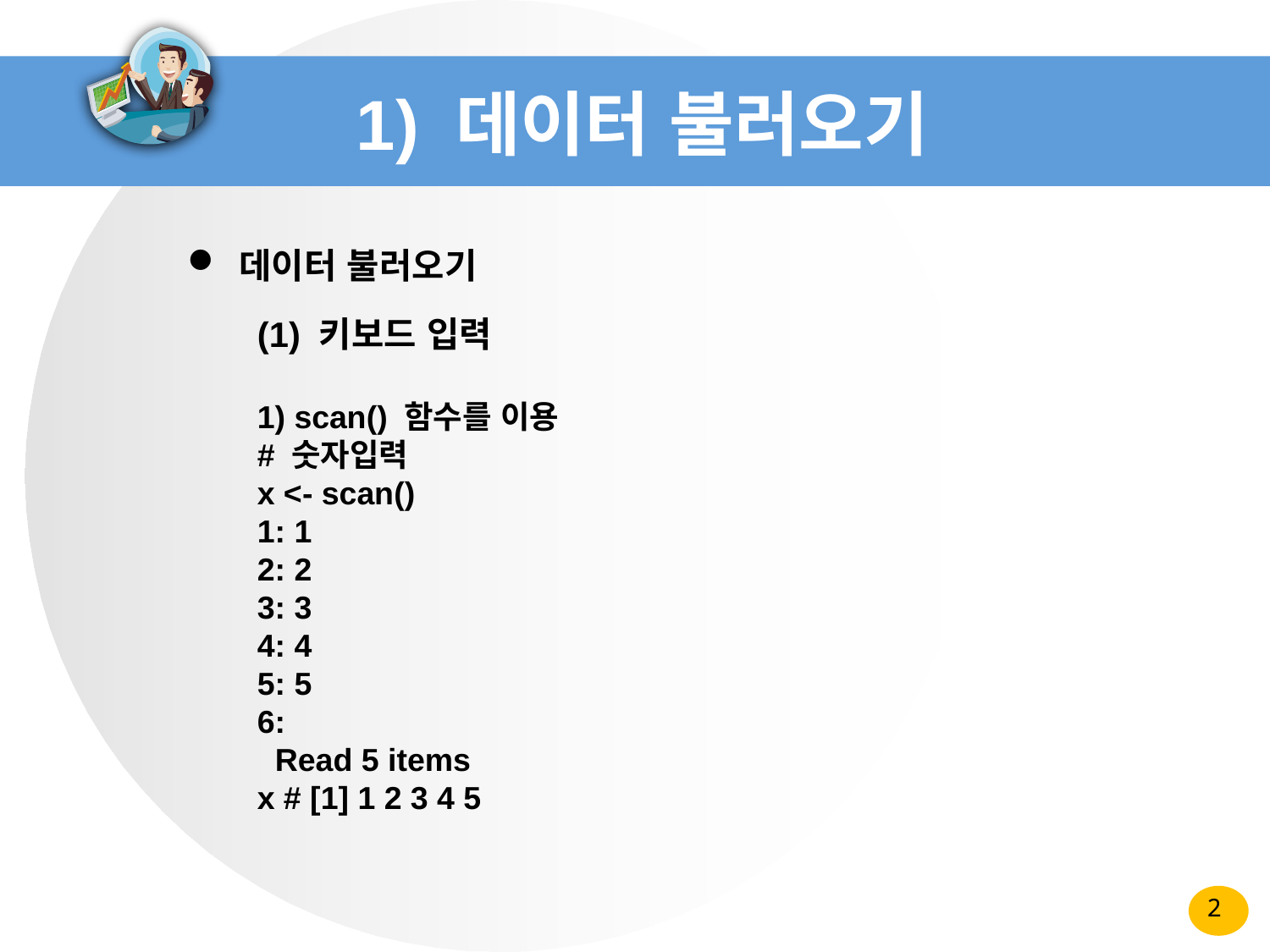

# 1) 데이터 불러오기
 데이터 불러오기
(1) 키보드 입력

1) scan() 함수를 이용
# 숫자입력
x <- scan()
1: 1
2: 2
3: 3
4: 4
5: 5
6:
  Read 5 items
x # [1] 1 2 3 4 5
2